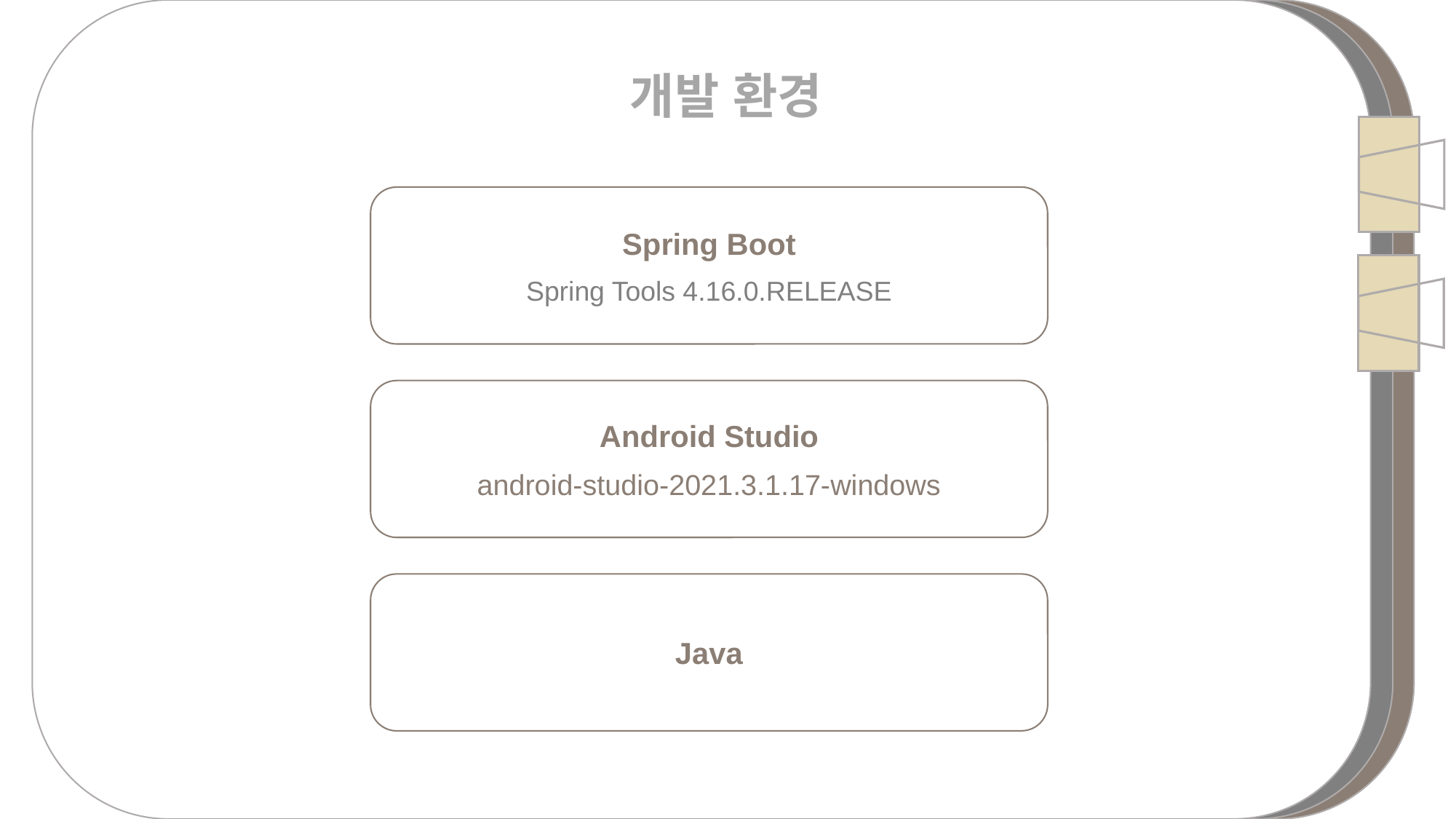

개발 환경

Spring Boot

Spring Tools 4.16.0.RELEASE

Android Studio

android-studio-2021.3.1.17-windows
Java